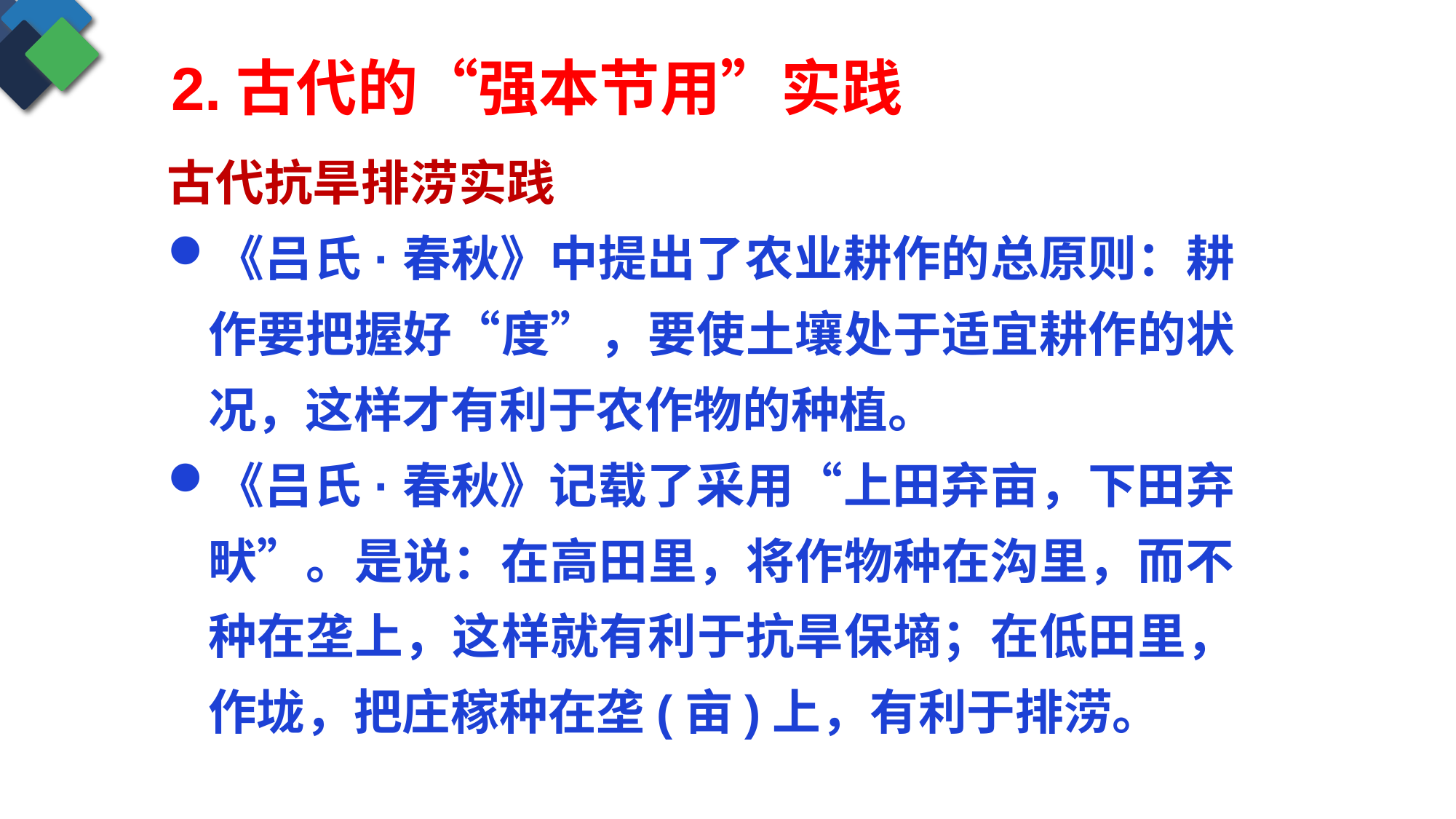

2.古代的“强本节用”实践
古代抗旱排涝实践
《吕氏·春秋》中提出了农业耕作的总原则：耕作要把握好“度”，要使土壤处于适宜耕作的状况，这样才有利于农作物的种植。
《吕氏·春秋》记载了采用“上田弃亩，下田弃畎”。是说：在高田里，将作物种在沟里，而不种在垄上，这样就有利于抗旱保墒；在低田里，作垅，把庄稼种在垄(亩)上，有利于排涝。